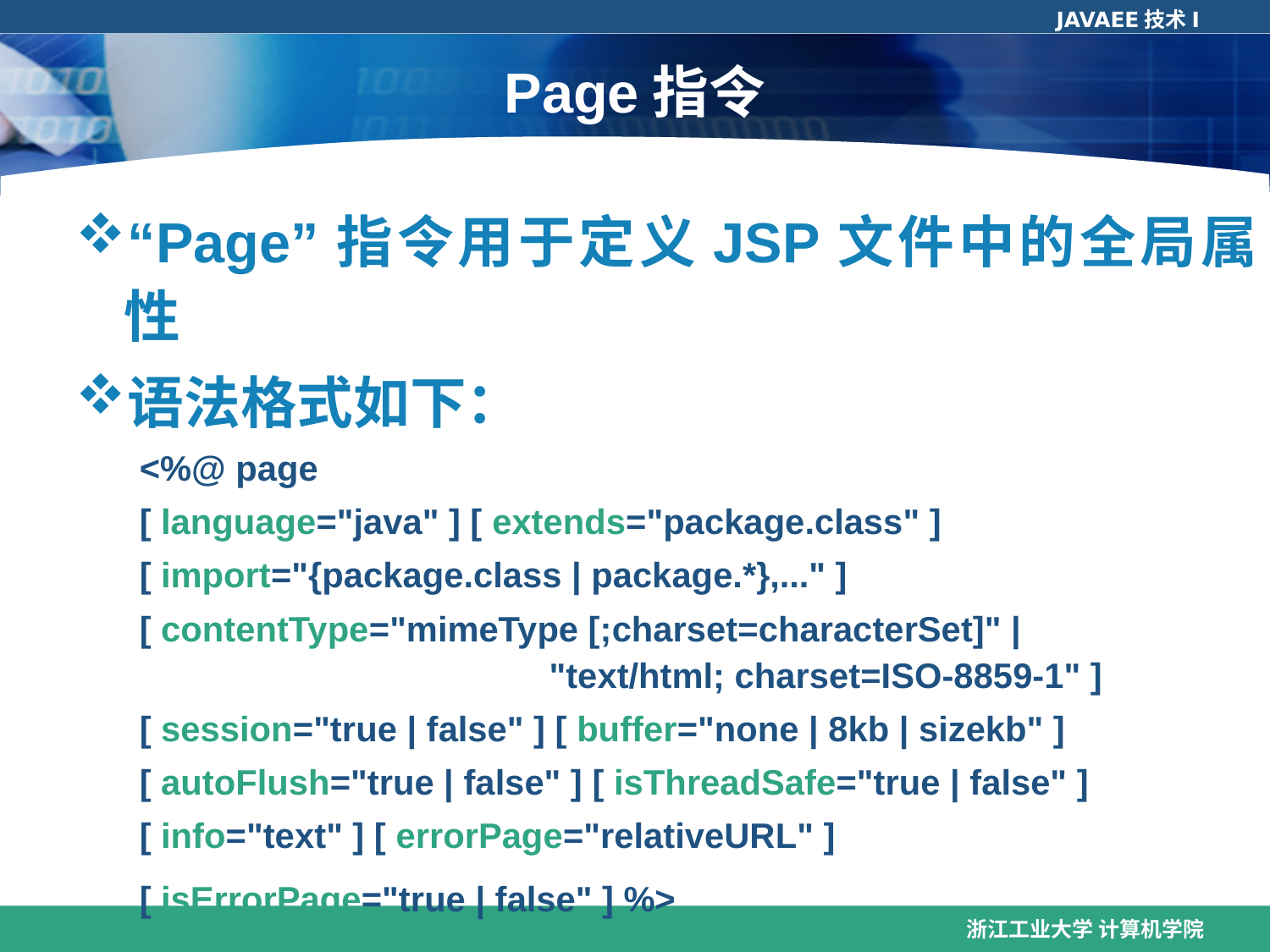

# Page指令
“Page”指令用于定义JSP文件中的全局属性
语法格式如下：
<%@ page
[ language="java" ] [ extends="package.class" ]
[ import="{package.class | package.*},..." ]
[ contentType="mimeType [;charset=characterSet]" |
                                      "text/html; charset=ISO-8859-1" ]
[ session="true | false" ] [ buffer="none | 8kb | sizekb" ]
[ autoFlush="true | false" ] [ isThreadSafe="true | false" ]
[ info="text" ] [ errorPage="relativeURL" ]
[ isErrorPage="true | false" ] %>